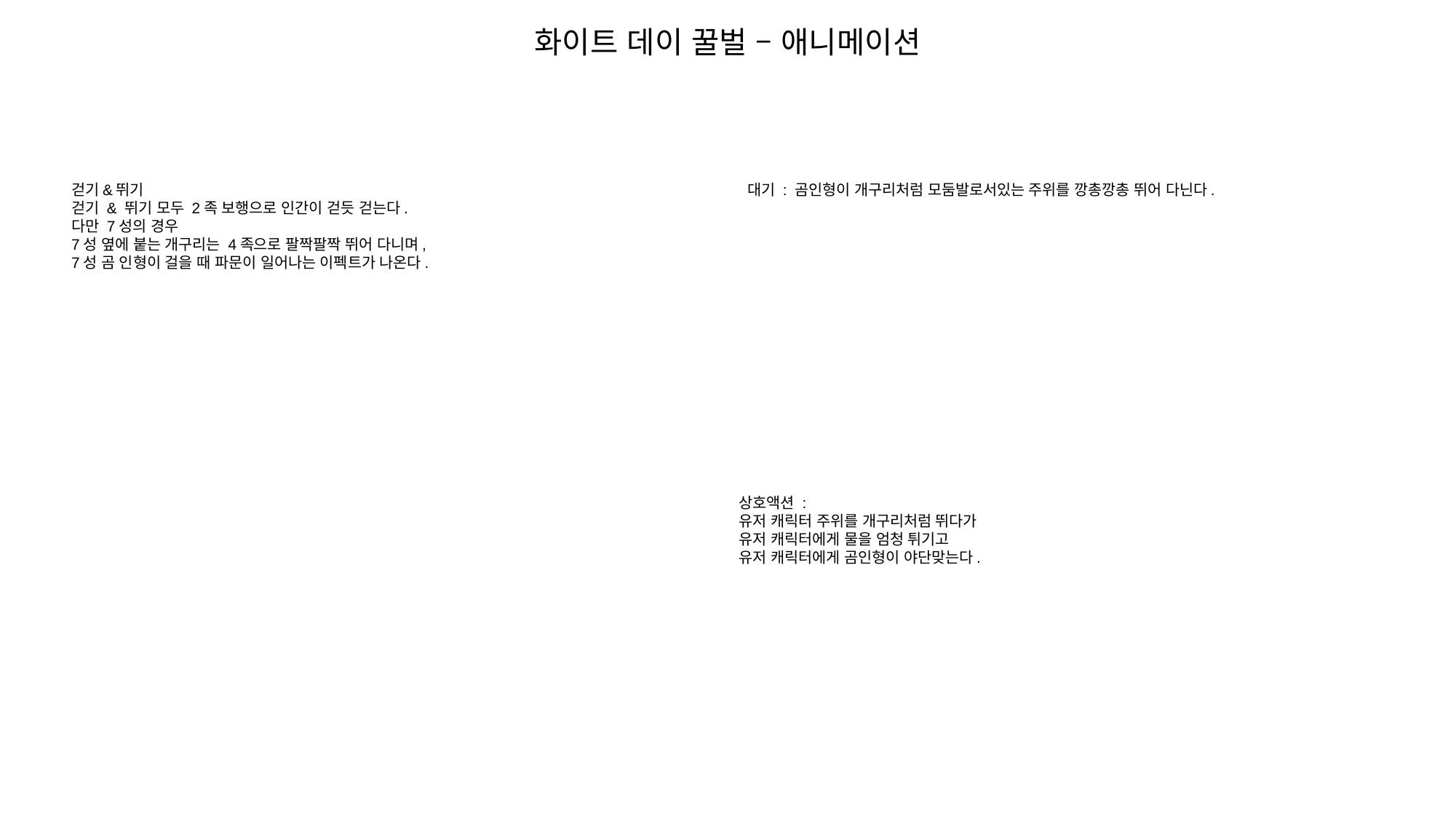

화이트 데이 꿀벌 – 애니메이션
걷기&뛰기
걷기 & 뛰기 모두 2족 보행으로 인간이 걷듯 걷는다.
다만 7성의 경우
7성 옆에 붙는 개구리는 4족으로 팔짝팔짝 뛰어 다니며,
7성 곰 인형이 걸을 때 파문이 일어나는 이펙트가 나온다.
대기 : 곰인형이 개구리처럼 모둠발로서있는 주위를 깡총깡총 뛰어 다닌다.
상호액션 :
유저 캐릭터 주위를 개구리처럼 뛰다가
유저 캐릭터에게 물을 엄청 튀기고
유저 캐릭터에게 곰인형이 야단맞는다.